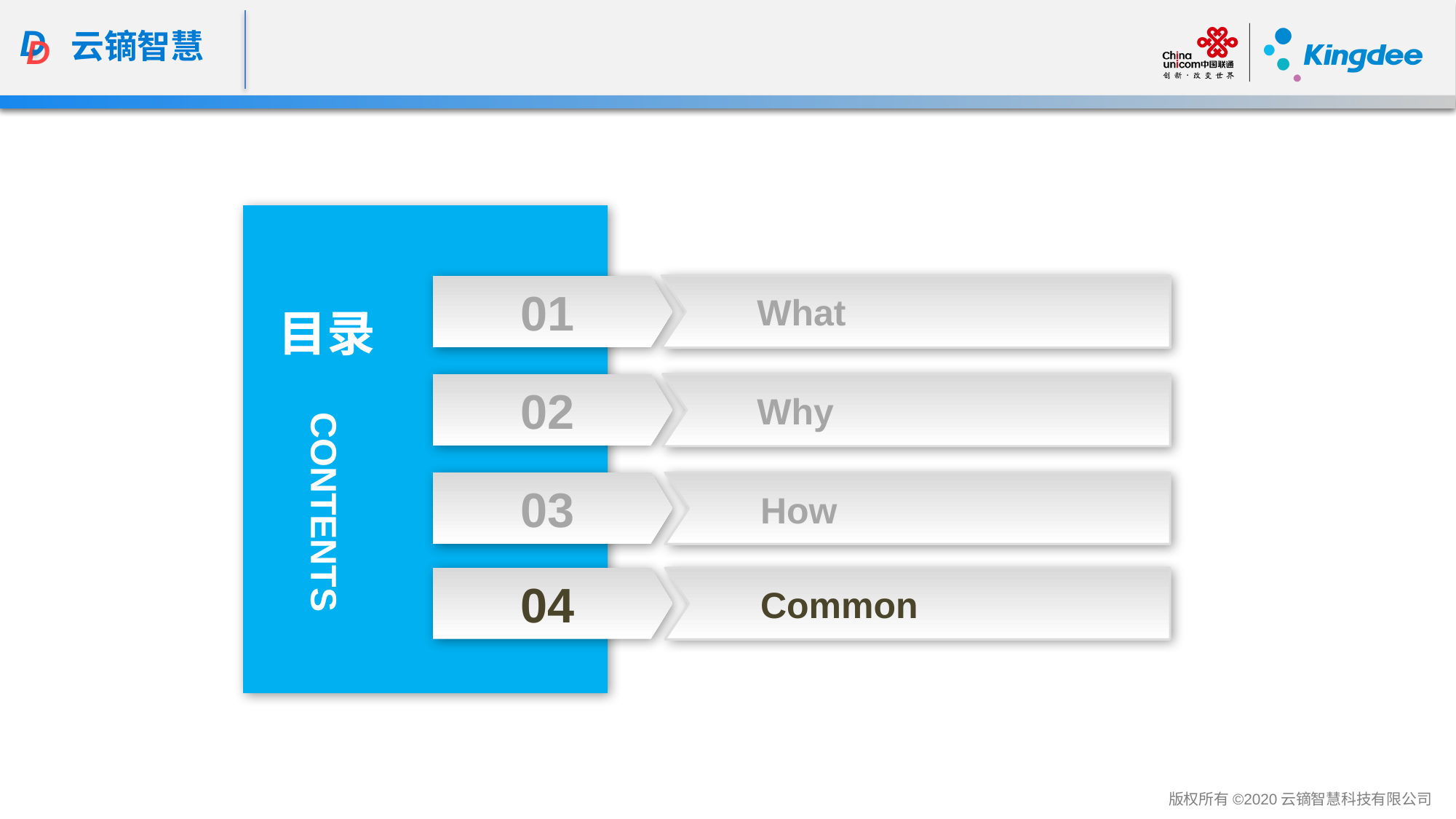

What
01
目录

Why
02
03

How
CONTENTS
04

Common